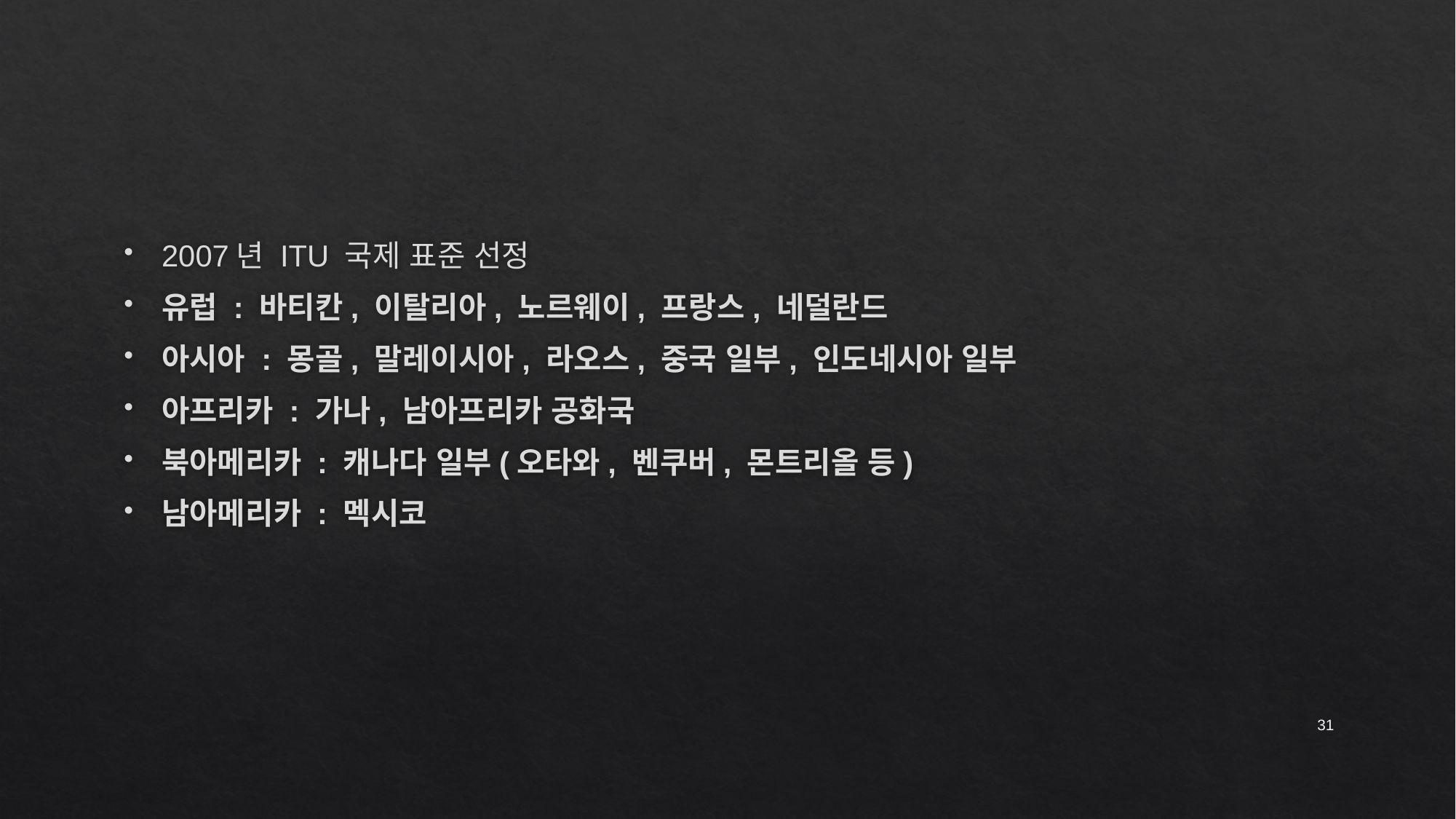

2007년 ITU 국제 표준 선정
유럽 : 바티칸, 이탈리아, 노르웨이, 프랑스, 네덜란드
아시아 : 몽골, 말레이시아, 라오스, 중국 일부, 인도네시아 일부
아프리카 : 가나, 남아프리카 공화국
북아메리카 : 캐나다 일부(오타와, 벤쿠버, 몬트리올 등)
남아메리카 : 멕시코

31